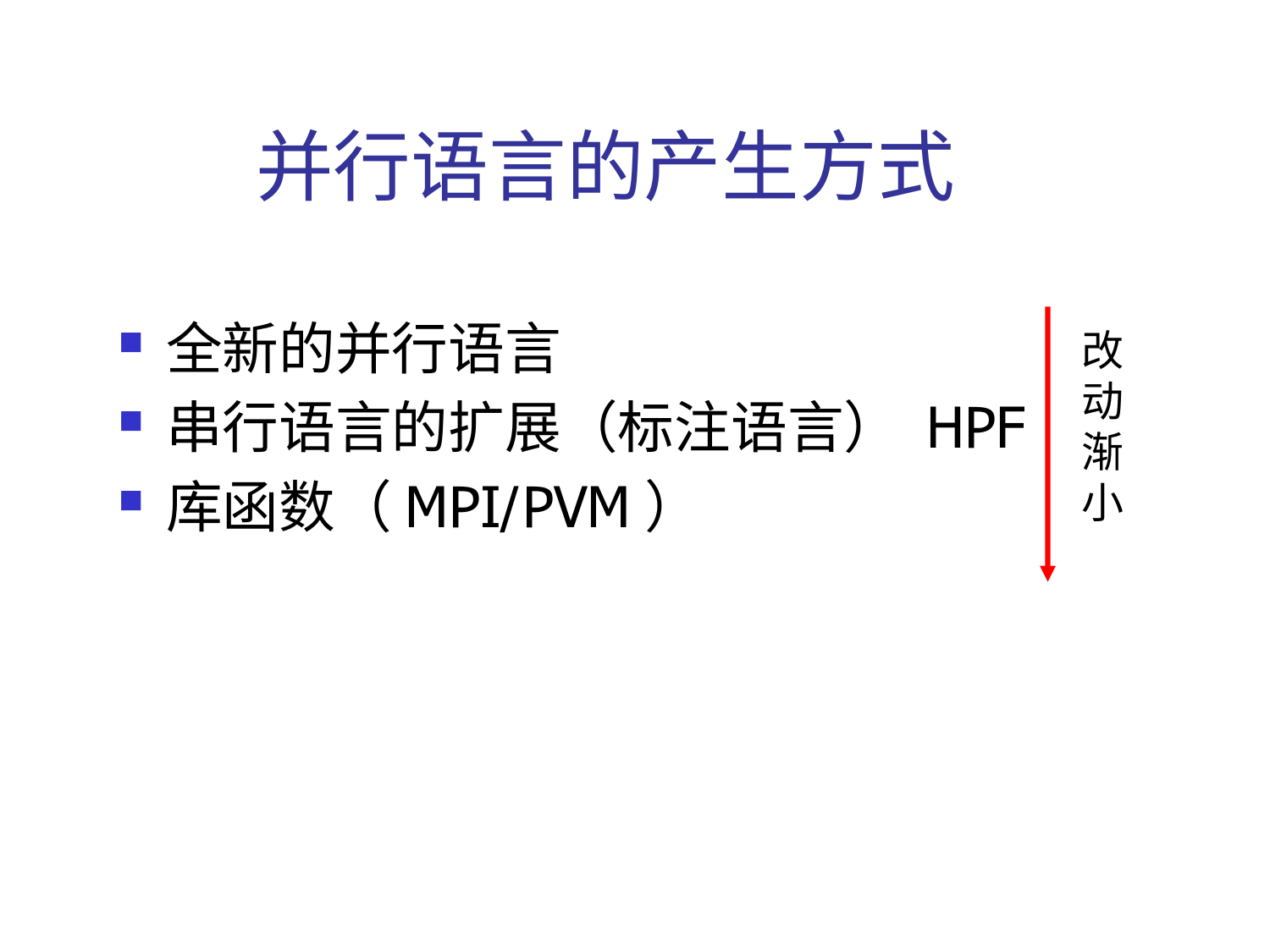

并行语言的产生方式
全新的并行语言
串行语言的扩展（标注语言） HPF
库函数（MPI/PVM）

改动渐小